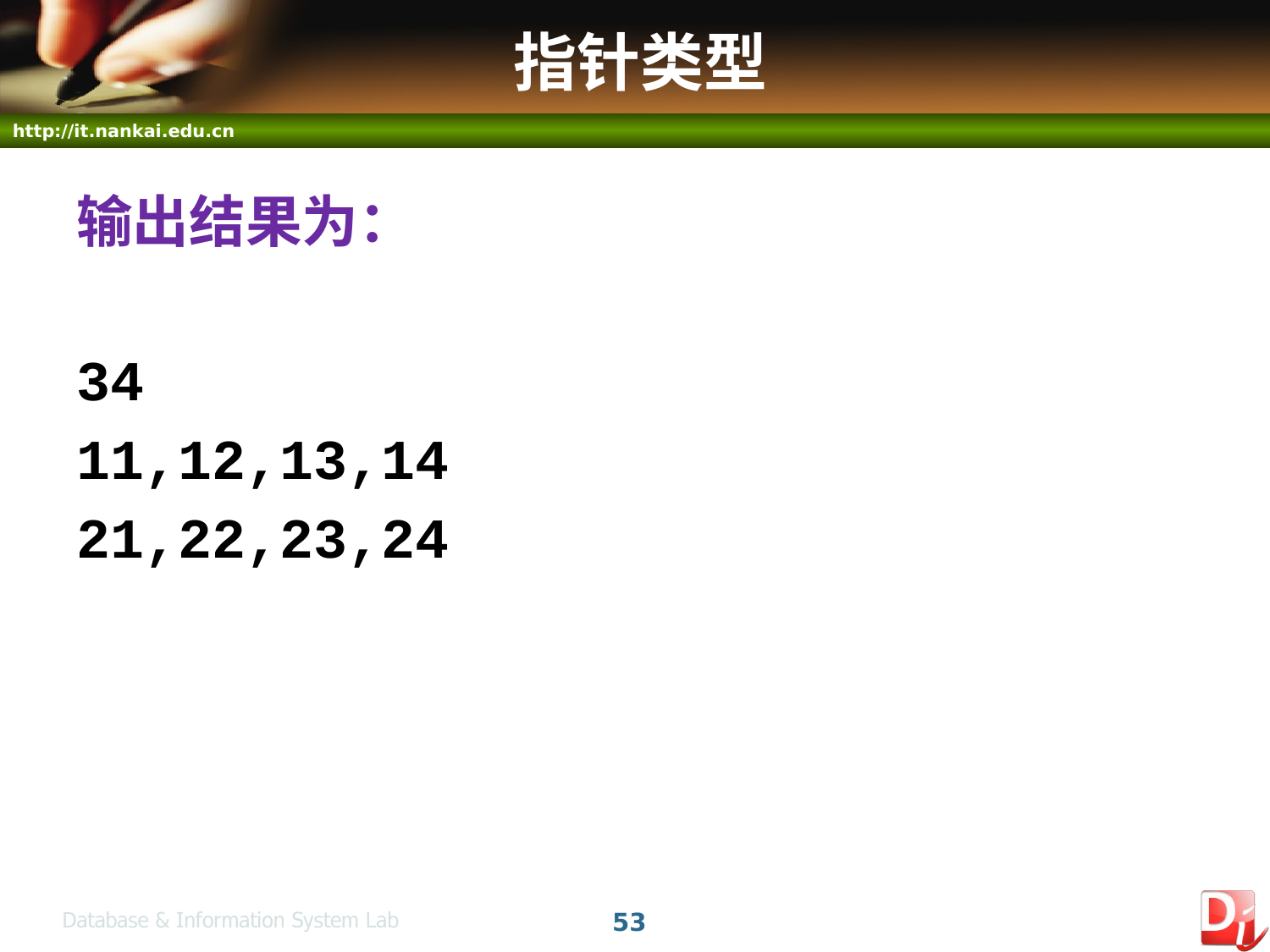

# 指针类型
输出结果为：

34
11,12,13,14
21,22,23,24
53
Database & Information System Lab